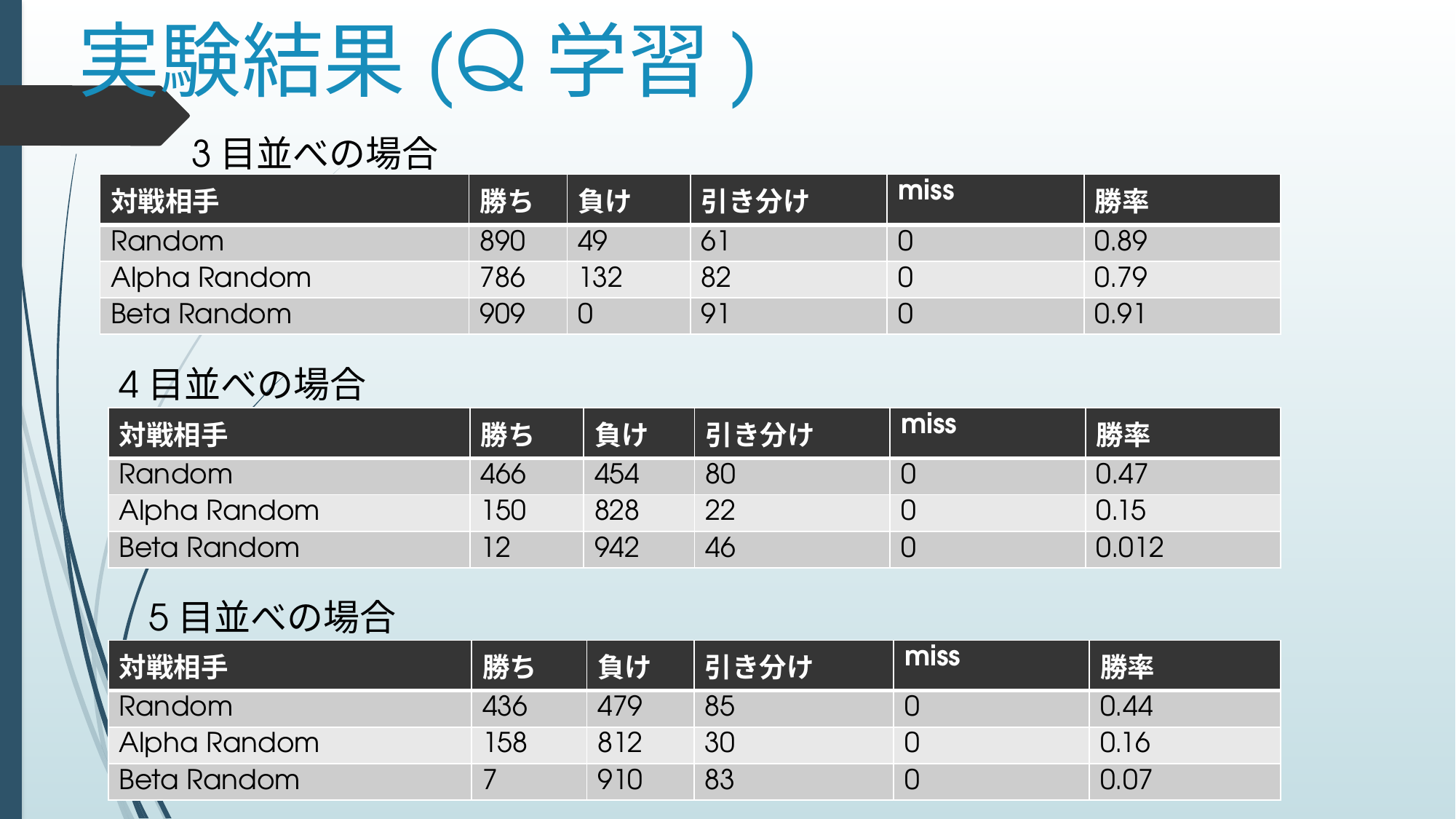

# 実験結果(Q学習)
3目並べの場合
| 対戦相手 | 勝ち | 負け | 引き分け | miss | 勝率 |
| --- | --- | --- | --- | --- | --- |
| Random | 890 | 49 | 61 | 0 | 0.89 |
| Alpha Random | 786 | 132 | 82 | 0 | 0.79 |
| Beta Random | 909 | 0 | 91 | 0 | 0.91 |

4目並べの場合
| 対戦相手 | 勝ち | 負け | 引き分け | miss | 勝率 |
| --- | --- | --- | --- | --- | --- |
| Random | 466 | 454 | 80 | 0 | 0.47 |
| Alpha Random | 150 | 828 | 22 | 0 | 0.15 |
| Beta Random | 12 | 942 | 46 | 0 | 0.012 |
5目並べの場合
| 対戦相手 | 勝ち | 負け | 引き分け | miss | 勝率 |
| --- | --- | --- | --- | --- | --- |
| Random | 436 | 479 | 85 | 0 | 0.44 |
| Alpha Random | 158 | 812 | 30 | 0 | 0.16 |
| Beta Random | 7 | 910 | 83 | 0 | 0.07 |